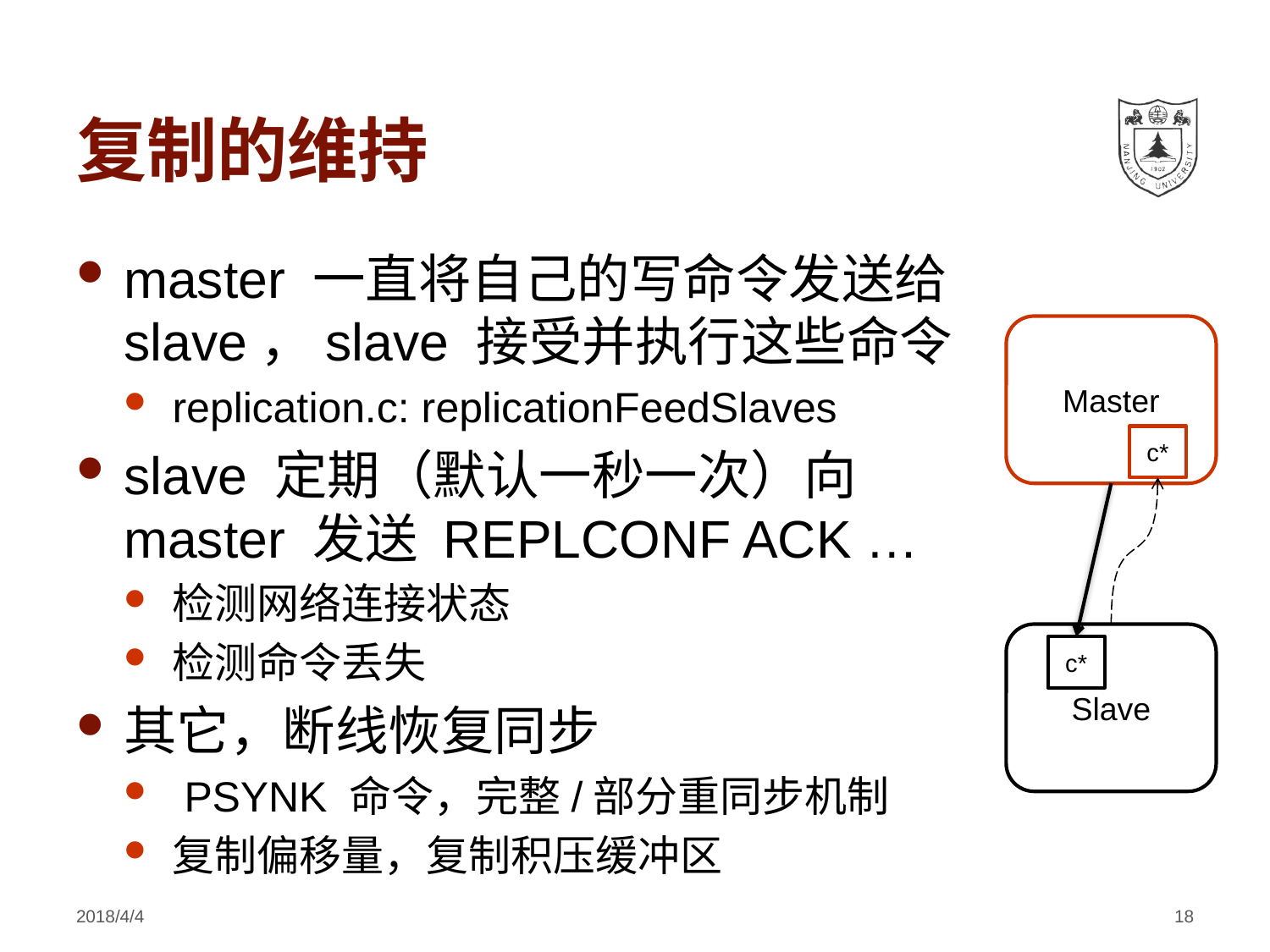

# 复制的维持
master 一直将自己的写命令发送给slave，slave 接受并执行这些命令
replication.c: replicationFeedSlaves
slave 定期（默认一秒一次）向 master 发送 REPLCONF ACK …
检测网络连接状态
检测命令丢失
其它，断线恢复同步
 PSYNK 命令，完整/部分重同步机制
复制偏移量，复制积压缓冲区
Master
c*
c*
Slave
2018/4/4

18